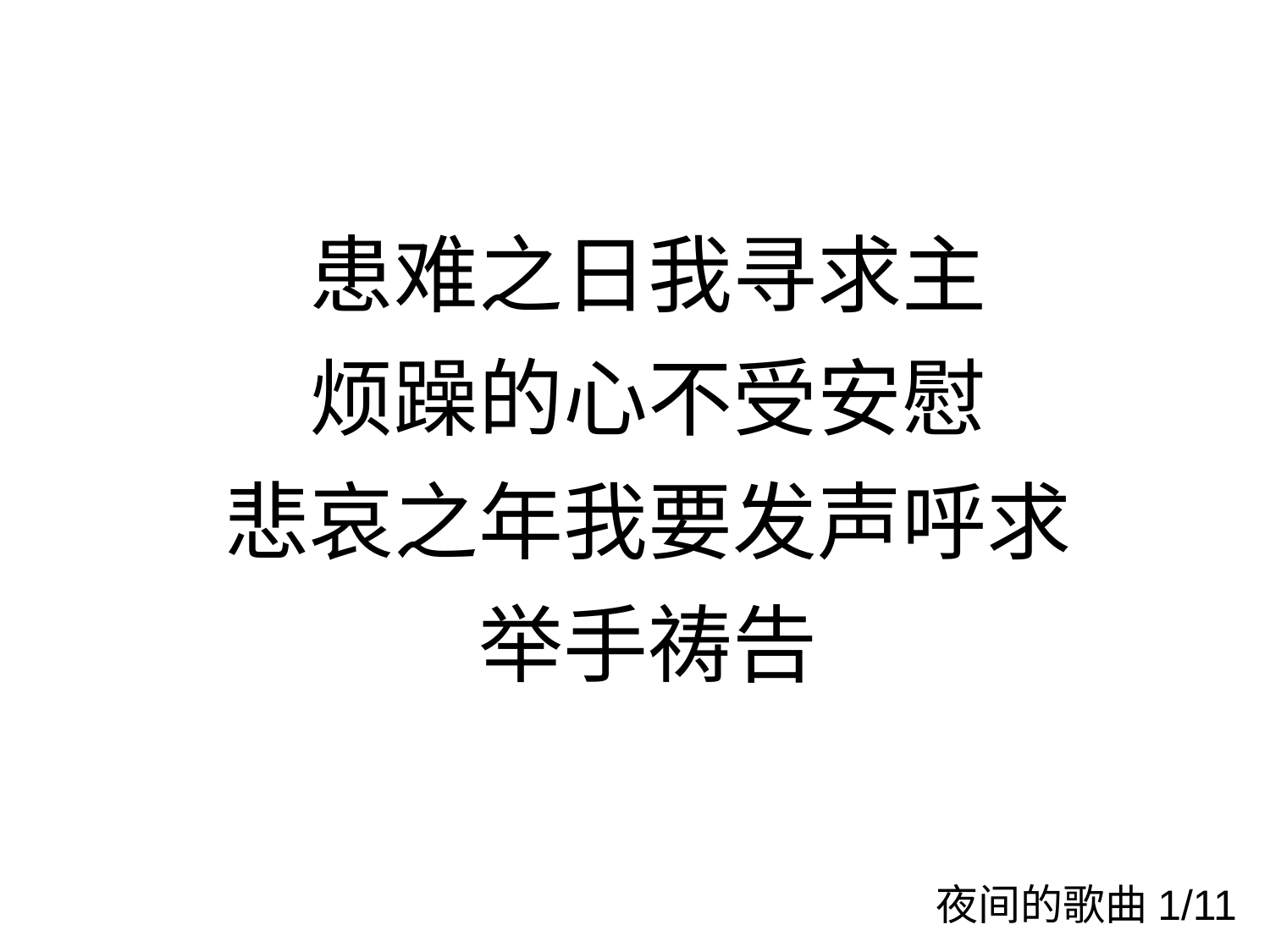

患难之日我寻求主
烦躁的心不受安慰
悲哀之年我要发声呼求
举手祷告
夜间的歌曲1/11